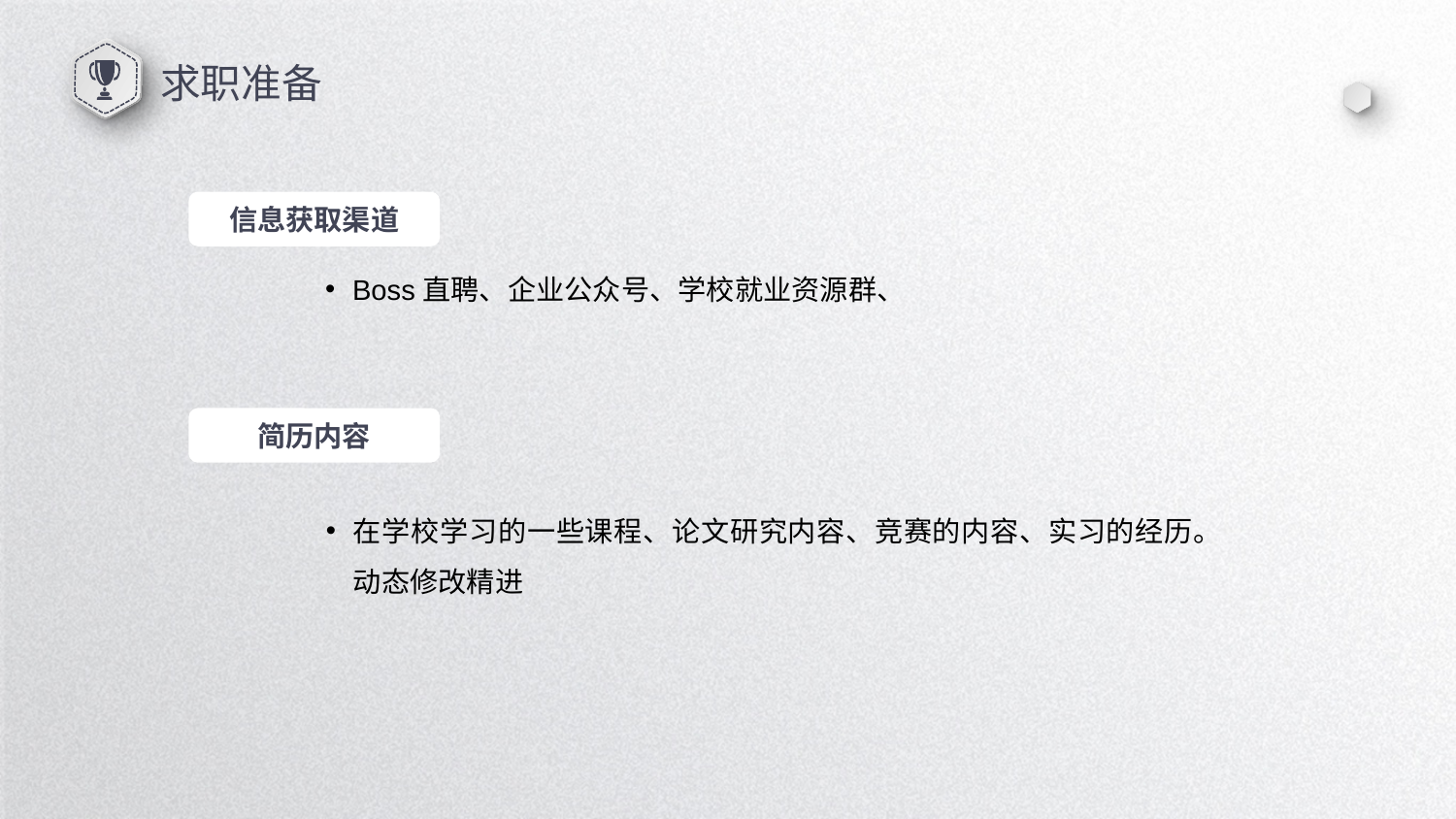

求职准备

信息获取渠道
Boss直聘、企业公众号、学校就业资源群、
简历内容
在学校学习的一些课程、论文研究内容、竞赛的内容、实习的经历。动态修改精进